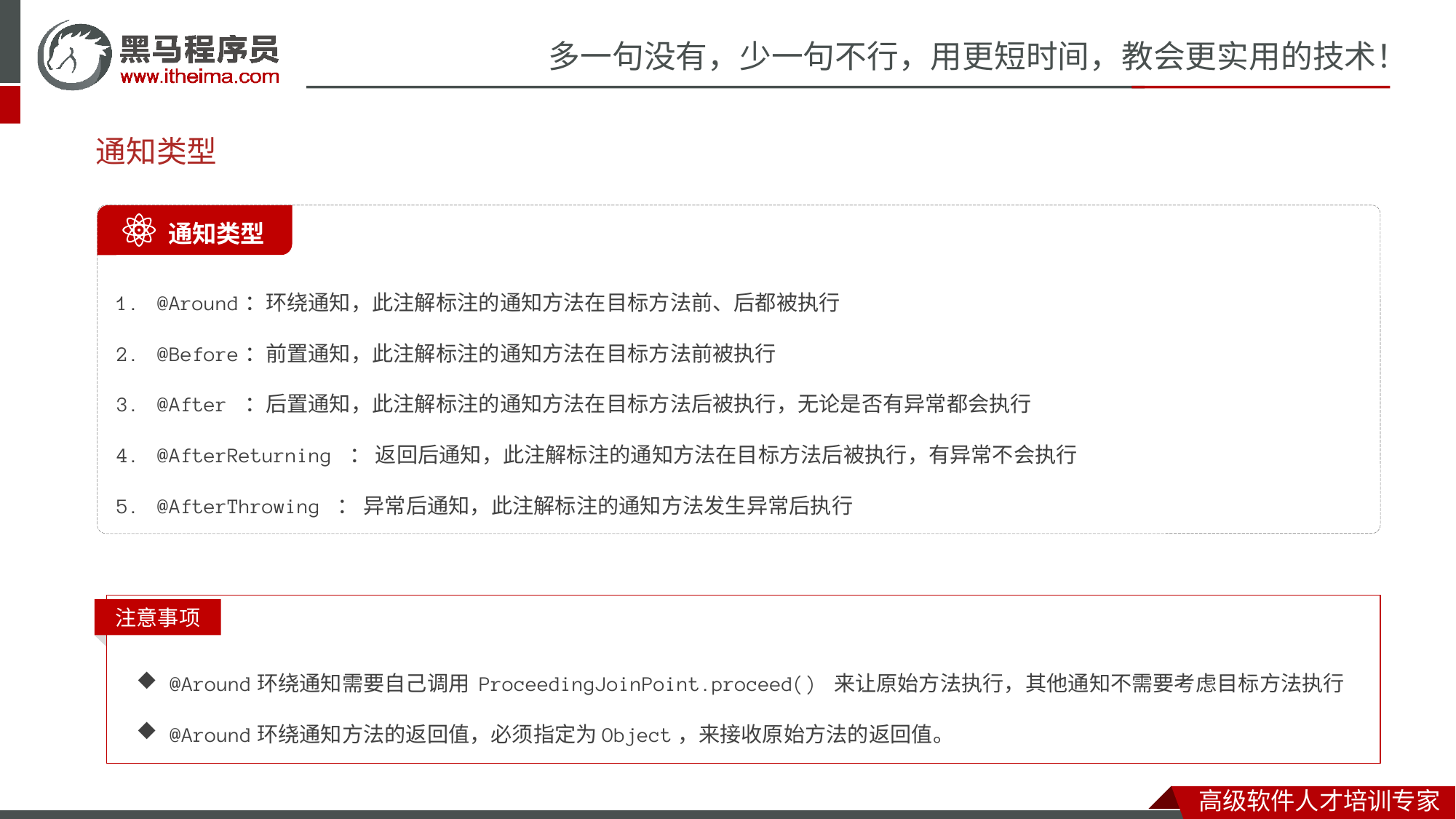

# 通知类型
@Around：环绕通知，此注解标注的通知方法在目标方法前、后都被执行
@Before：前置通知，此注解标注的通知方法在目标方法前被执行
@After ：后置通知，此注解标注的通知方法在目标方法后被执行，无论是否有异常都会执行
@AfterReturning ： 返回后通知，此注解标注的通知方法在目标方法后被执行，有异常不会执行
@AfterThrowing ： 异常后通知，此注解标注的通知方法发生异常后执行
         通知类型

注意事项

@Around环绕通知需要自己调用 ProceedingJoinPoint.proceed() 来让原始方法执行，其他通知不需要考虑目标方法执行
@Around环绕通知方法的返回值，必须指定为Object，来接收原始方法的返回值。